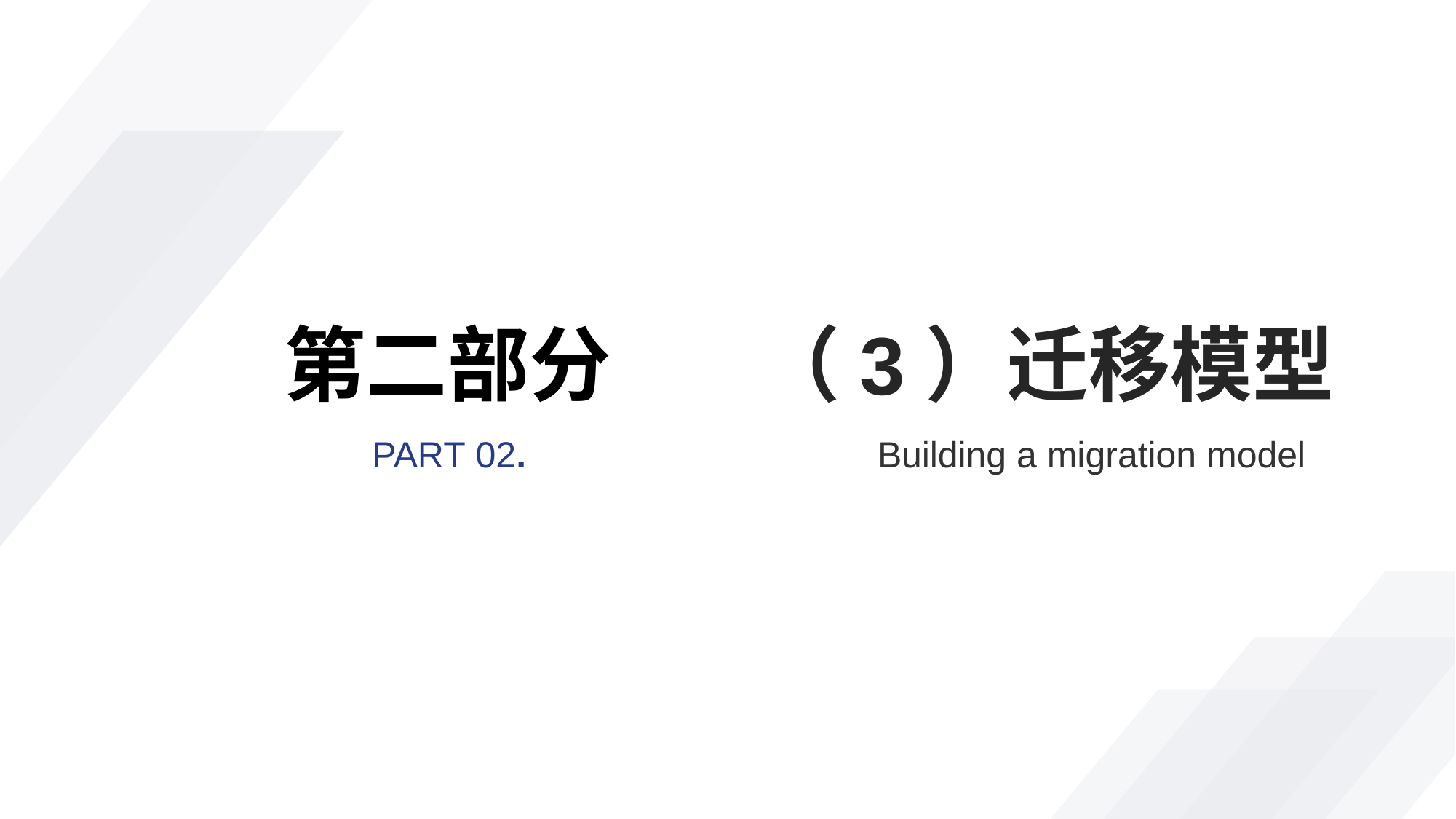

第二部分
（3）迁移模型
PART 02.
Building a migration model